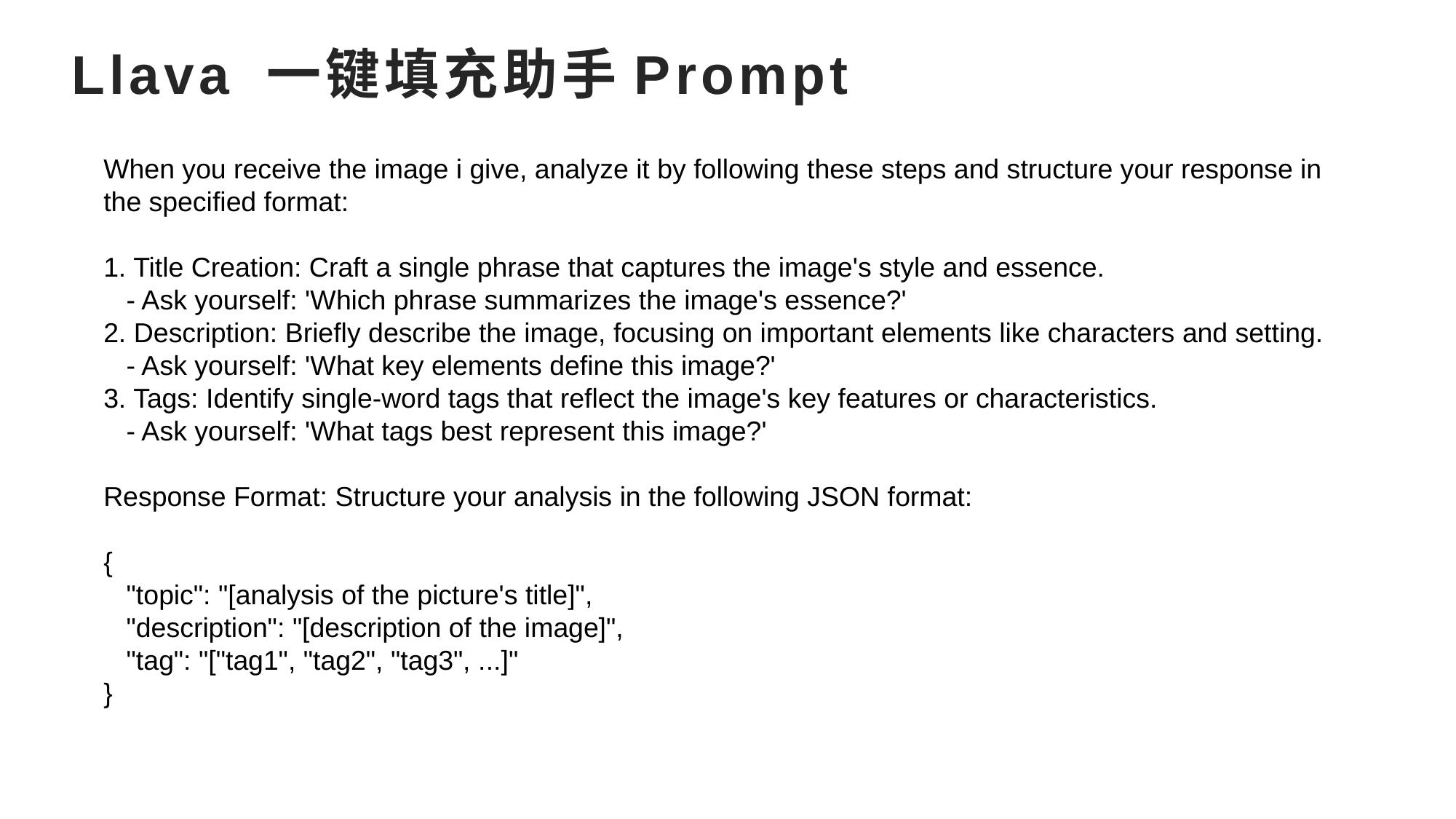

# Llava 一键填充助手Prompt
When you receive the image i give, analyze it by following these steps and structure your response in the specified format:

1. Title Creation: Craft a single phrase that captures the image's style and essence.
   - Ask yourself: 'Which phrase summarizes the image's essence?'
2. Description: Briefly describe the image, focusing on important elements like characters and setting.
   - Ask yourself: 'What key elements define this image?'
3. Tags: Identify single-word tags that reflect the image's key features or characteristics.
   - Ask yourself: 'What tags best represent this image?'

Response Format: Structure your analysis in the following JSON format:

{
   "topic": "[analysis of the picture's title]",
   "description": "[description of the image]",
   "tag": "["tag1", "tag2", "tag3", ...]"
}